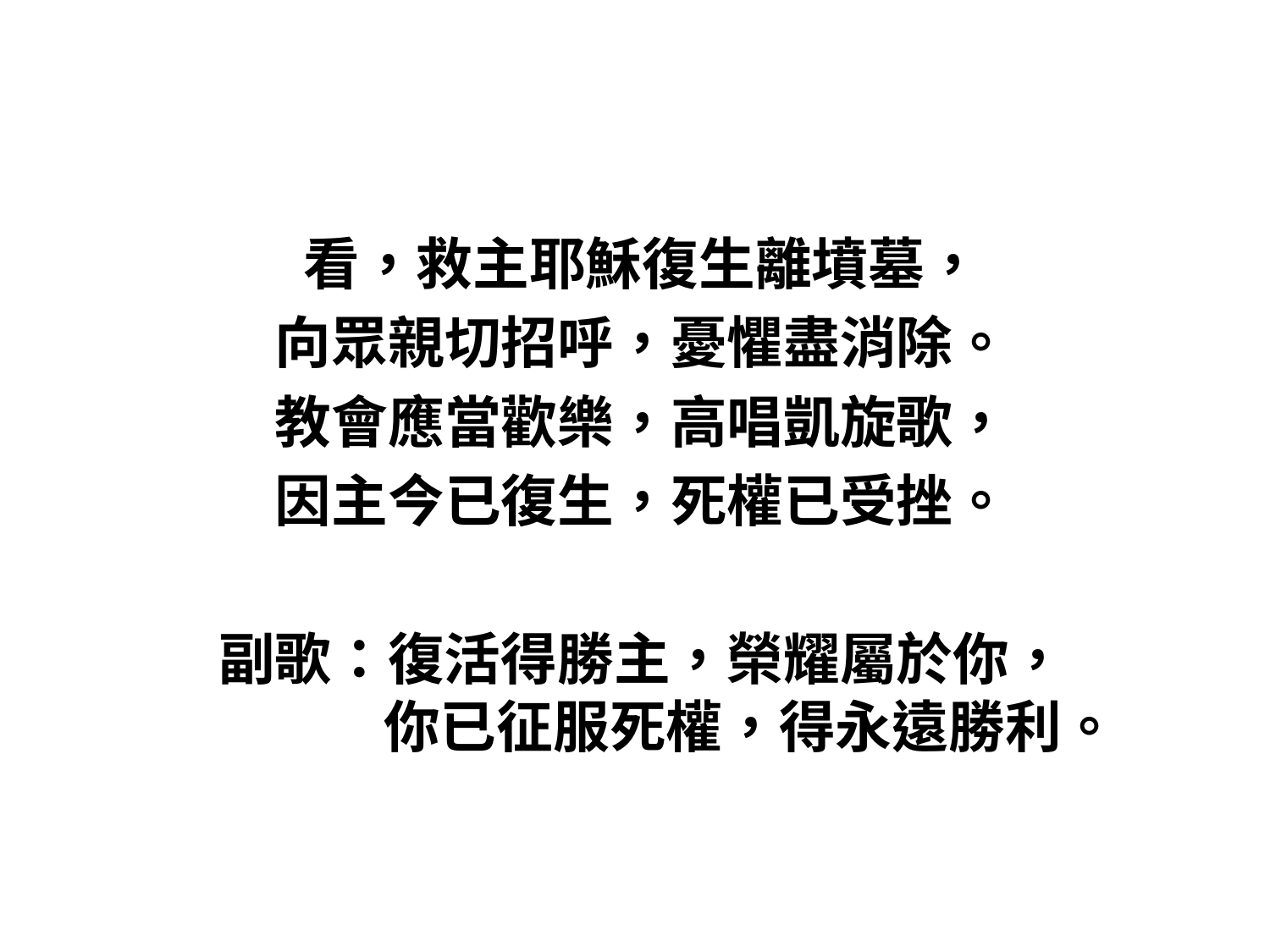

#
看，救主耶穌復生離墳墓，
向眾親切招呼，憂懼盡消除。
教會應當歡樂，高唱凱旋歌，
因主今已復生，死權已受挫。

副歌：復活得勝主，榮耀屬於你，
　　　你已征服死權，得永遠勝利。